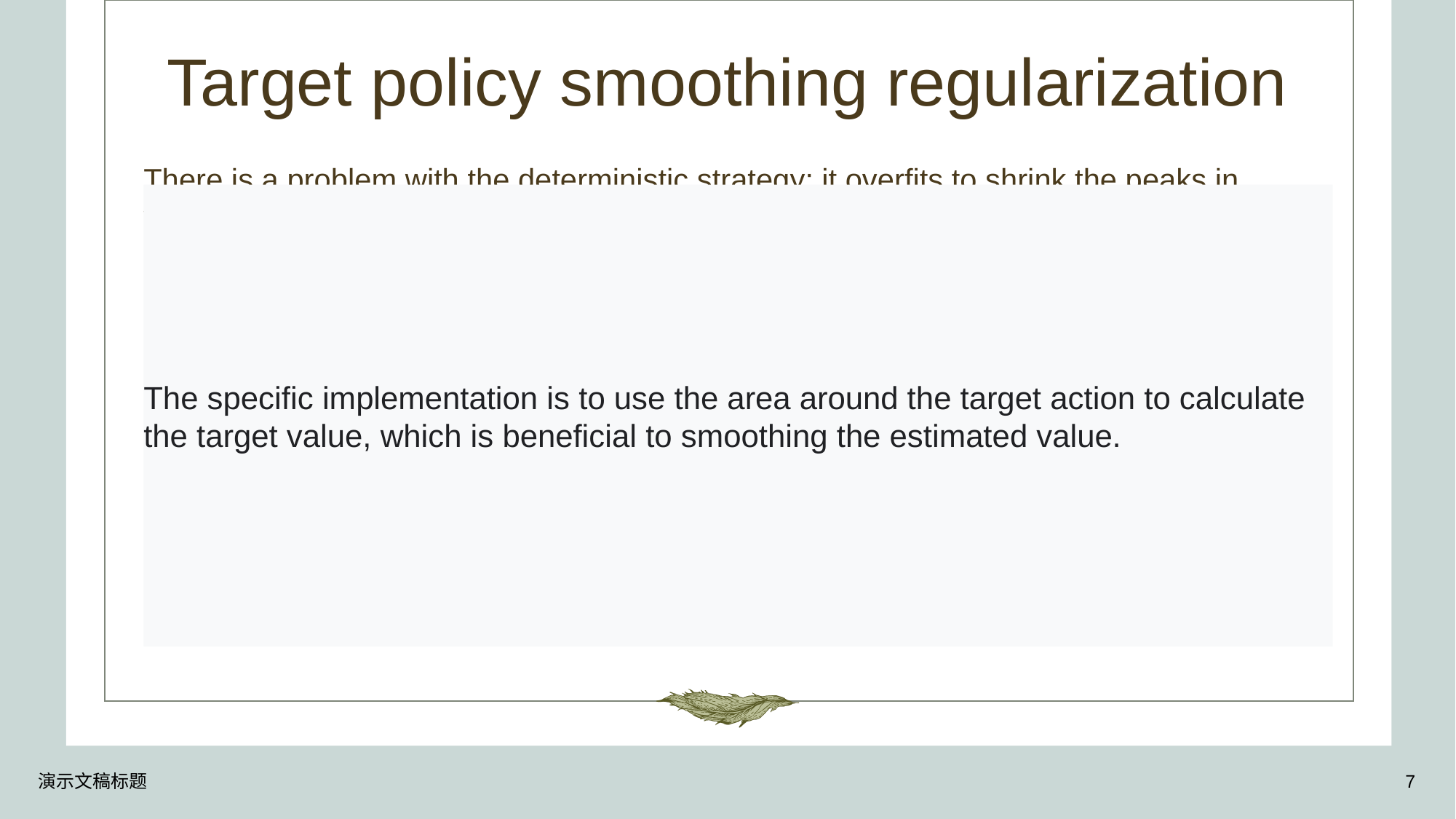

# Target policy smoothing regularization
There is a problem with the deterministic strategy: it overfits to shrink the peaks in value estimates. When updating the Critic network, the learning target using a deterministic strategy is extremely susceptible to function approximation errors, resulting in large variance in target estimation and inaccurate estimation values. This induced variance can be reduced by regularization

The specific implementation is to use the area around the target action to calculate the target value, which is beneficial to smoothing the estimated value.

演示文稿标题
7